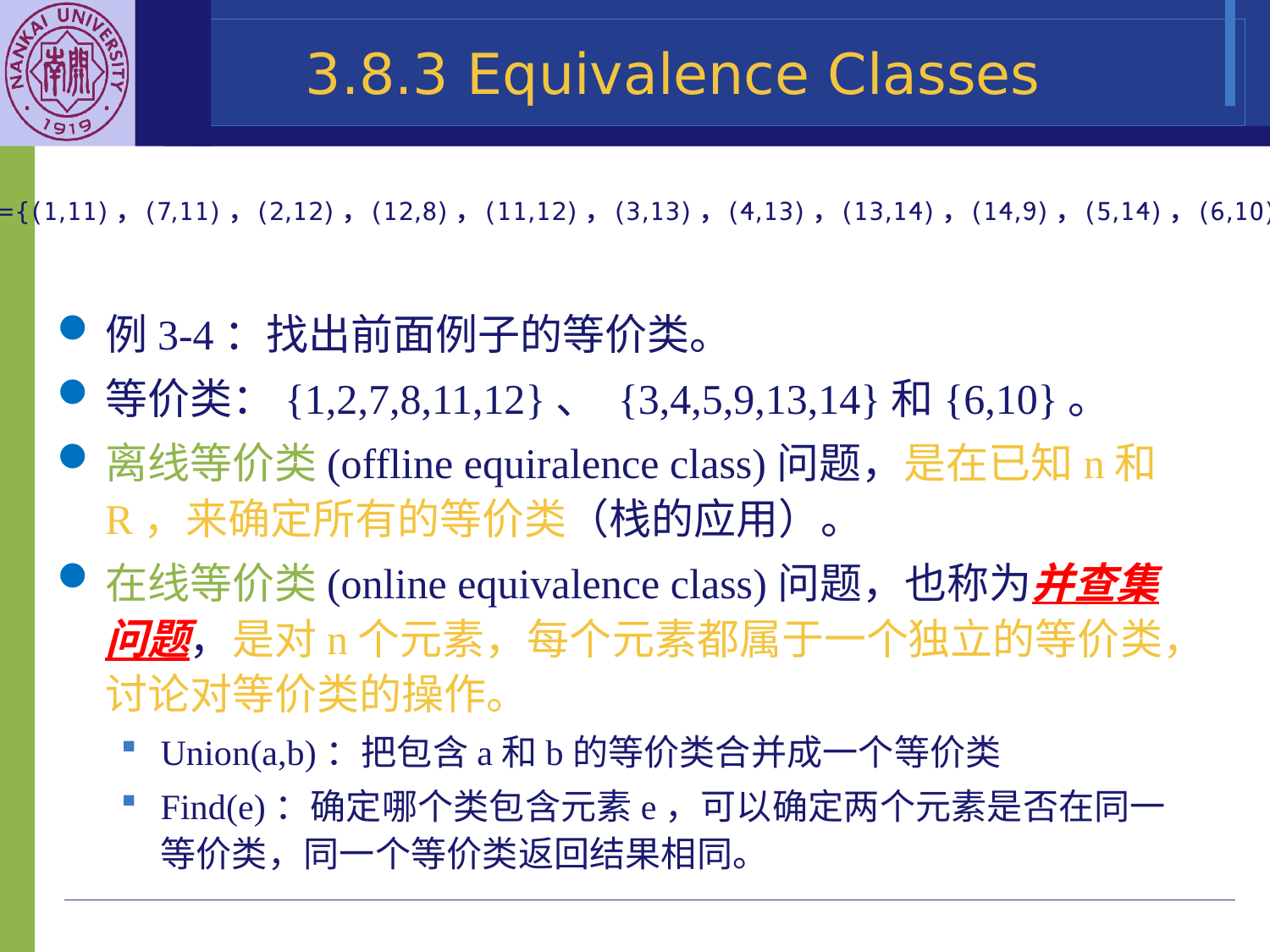

# 3.8.3 Equivalence Classes
R={(1,11)，(7,11)，(2,12)，(12,8)，(11,12)，(3,13)，(4,13)，(13,14)，(14,9)，(5,14)，(6,10)}
例3-4：找出前面例子的等价类。
等价类：{1,2,7,8,11,12}、 {3,4,5,9,13,14}和{6,10}。
离线等价类(offline equiralence class)问题，是在已知n和R，来确定所有的等价类（栈的应用）。
在线等价类(online equivalence class)问题，也称为并查集问题，是对n个元素，每个元素都属于一个独立的等价类，讨论对等价类的操作。
Union(a,b)：把包含a和b的等价类合并成一个等价类
Find(e)：确定哪个类包含元素e，可以确定两个元素是否在同一等价类，同一个等价类返回结果相同。
87